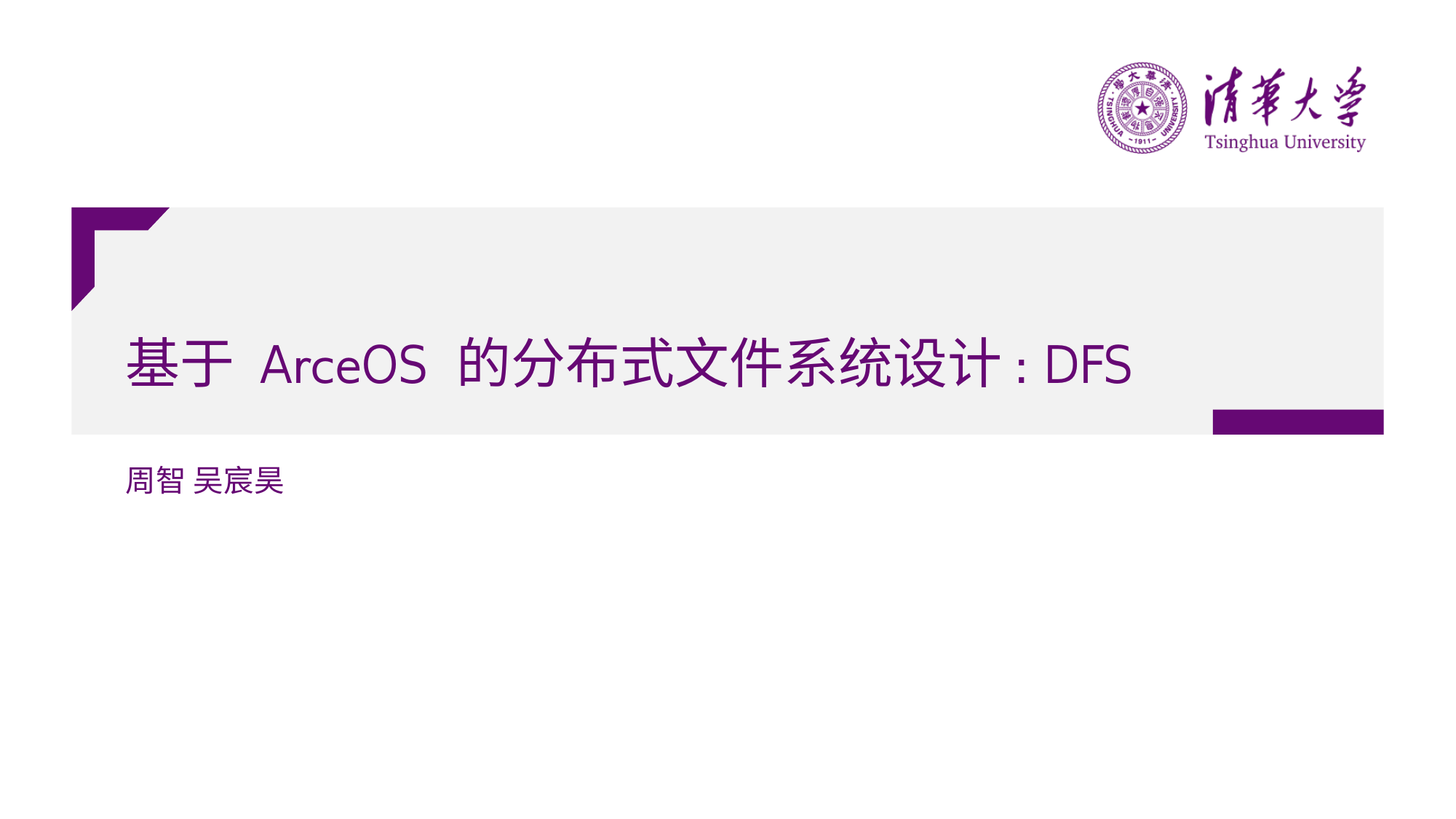

# 基于 ArceOS 的分布式文件系统设计: DFS
周智 吴宸昊